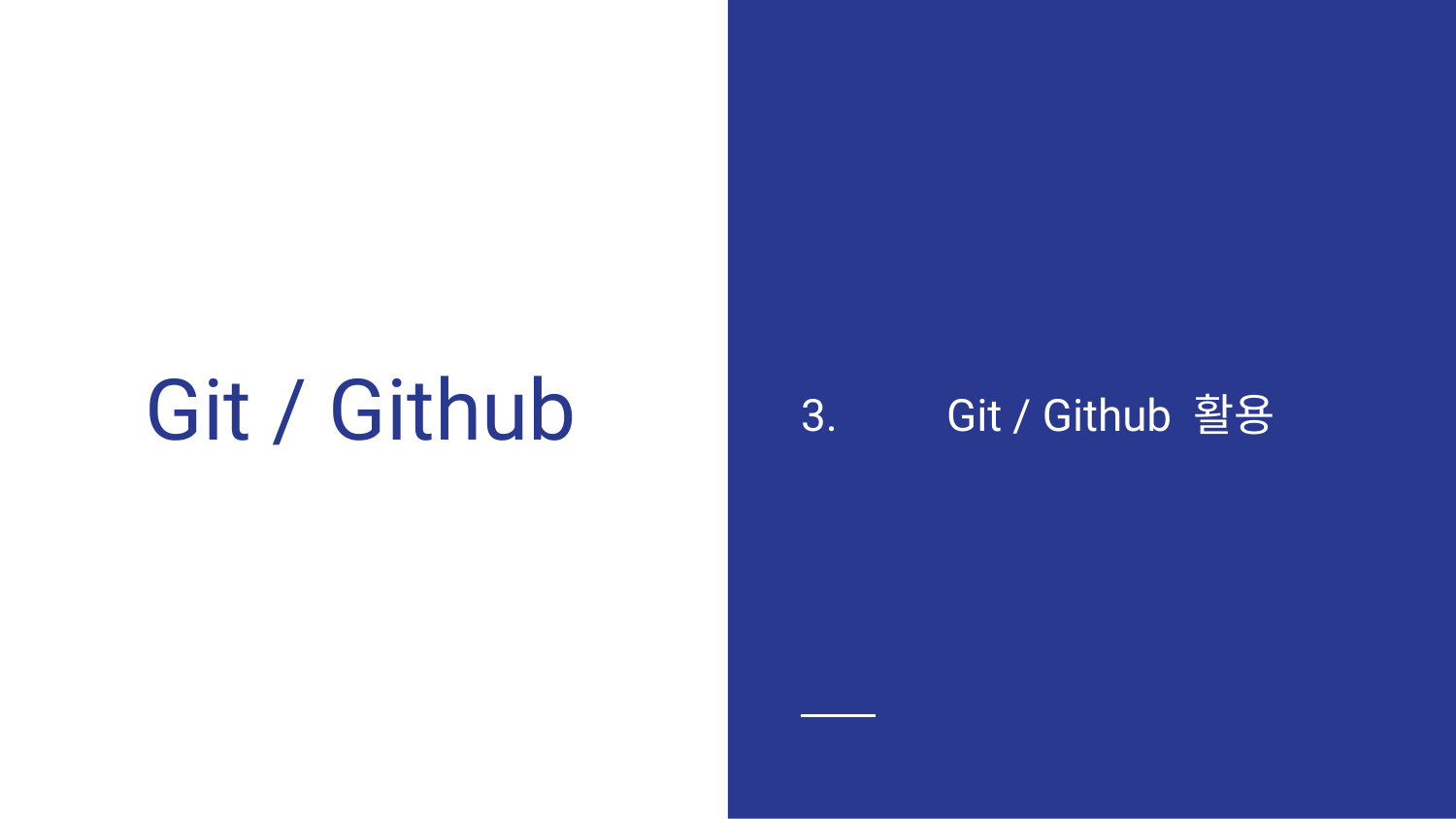

3.	Git / Github 활용
# Git / Github